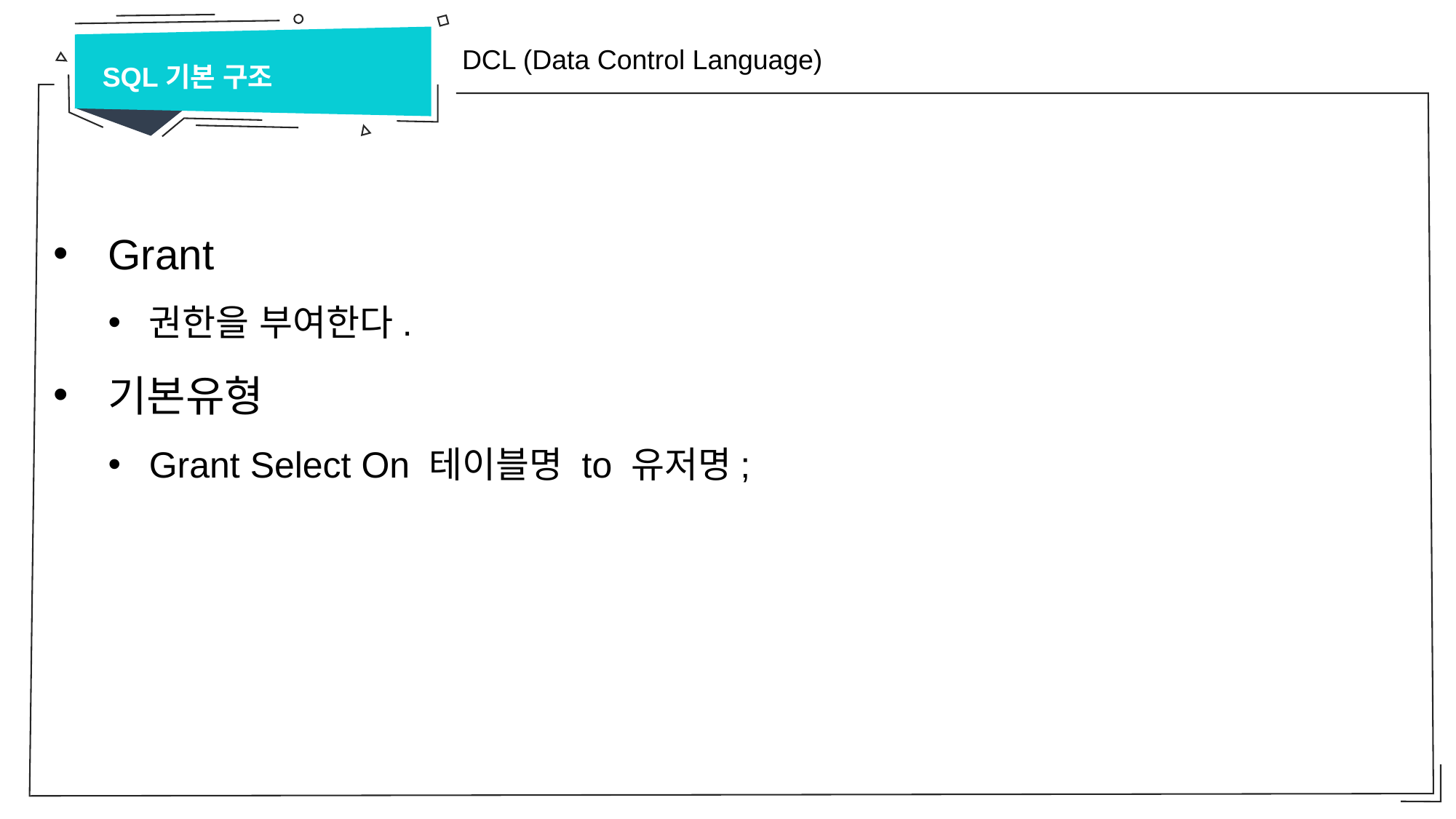

DCL (Data Control Language)
SQL기본 구조
Grant
권한을 부여한다.
기본유형
Grant Select On 테이블명 to 유저명;